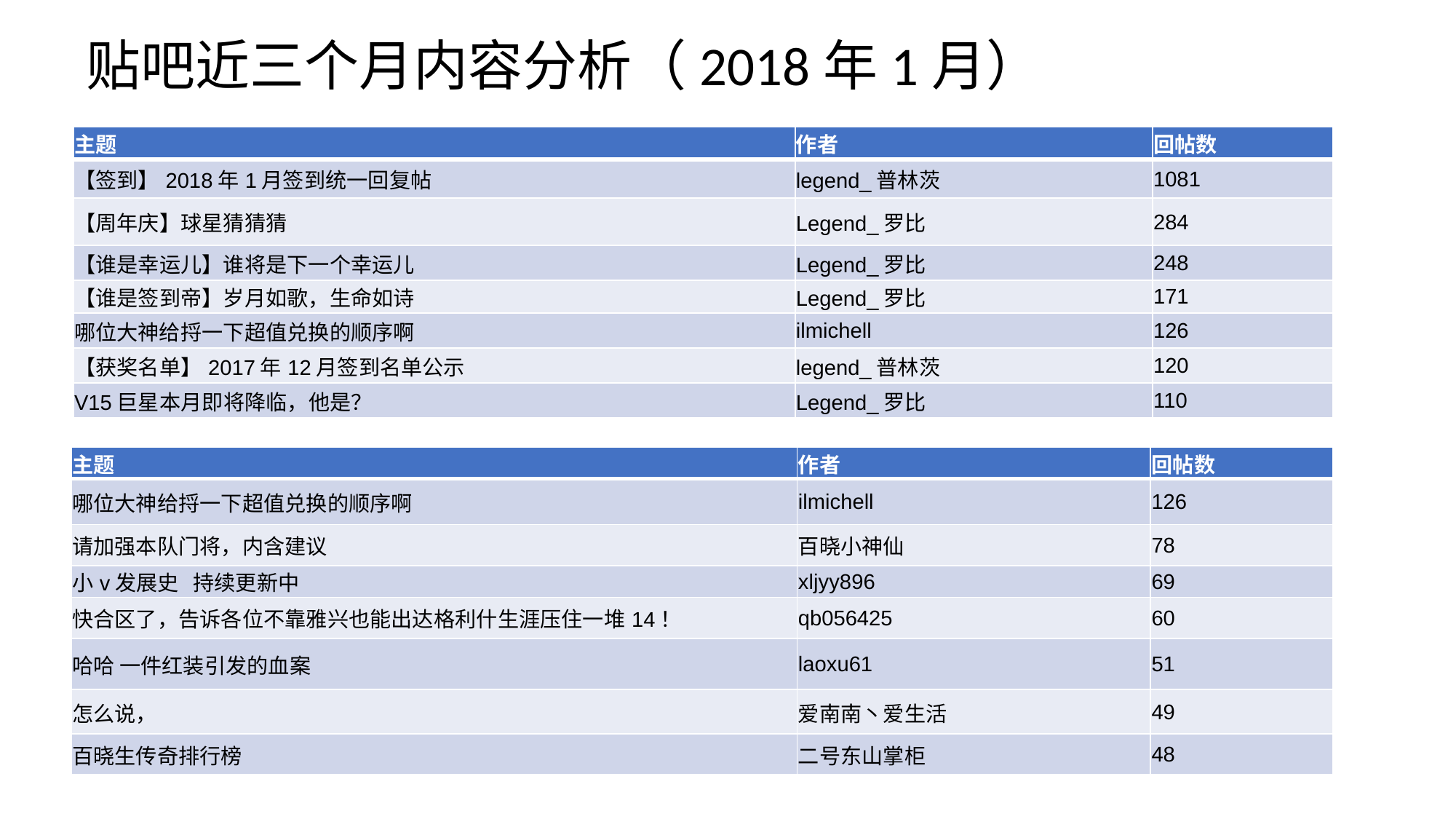

贴吧近三个月内容分析（2018年1月）
| 主题 | 作者 | 回帖数 |
| --- | --- | --- |
| 【签到】2018年1月签到统一回复帖 | legend\_普林茨 | 1081 |
| 【周年庆】球星猜猜猜 | Legend\_罗比 | 284 |
| 【谁是幸运儿】谁将是下一个幸运儿 | Legend\_罗比 | 248 |
| 【谁是签到帝】岁月如歌，生命如诗 | Legend\_罗比 | 171 |
| 哪位大神给捋一下超值兑换的顺序啊 | ilmichell | 126 |
| 【获奖名单】2017年12月签到名单公示 | legend\_普林茨 | 120 |
| V15巨星本月即将降临，他是？ | Legend\_罗比 | 110 |
| 主题 | 作者 | 回帖数 |
| --- | --- | --- |
| 哪位大神给捋一下超值兑换的顺序啊 | ilmichell | 126 |
| 请加强本队门将，内含建议 | 百晓小神仙 | 78 |
| 小v发展史 持续更新中 | xljyy896 | 69 |
| 快合区了，告诉各位不靠雅兴也能出达格利什生涯压住一堆14！ | qb056425 | 60 |
| 哈哈 一件红装引发的血案 | laoxu61 | 51 |
| 怎么说， | 爱南南丶爱生活 | 49 |
| 百晓生传奇排行榜 | 二号东山掌柜 | 48 |